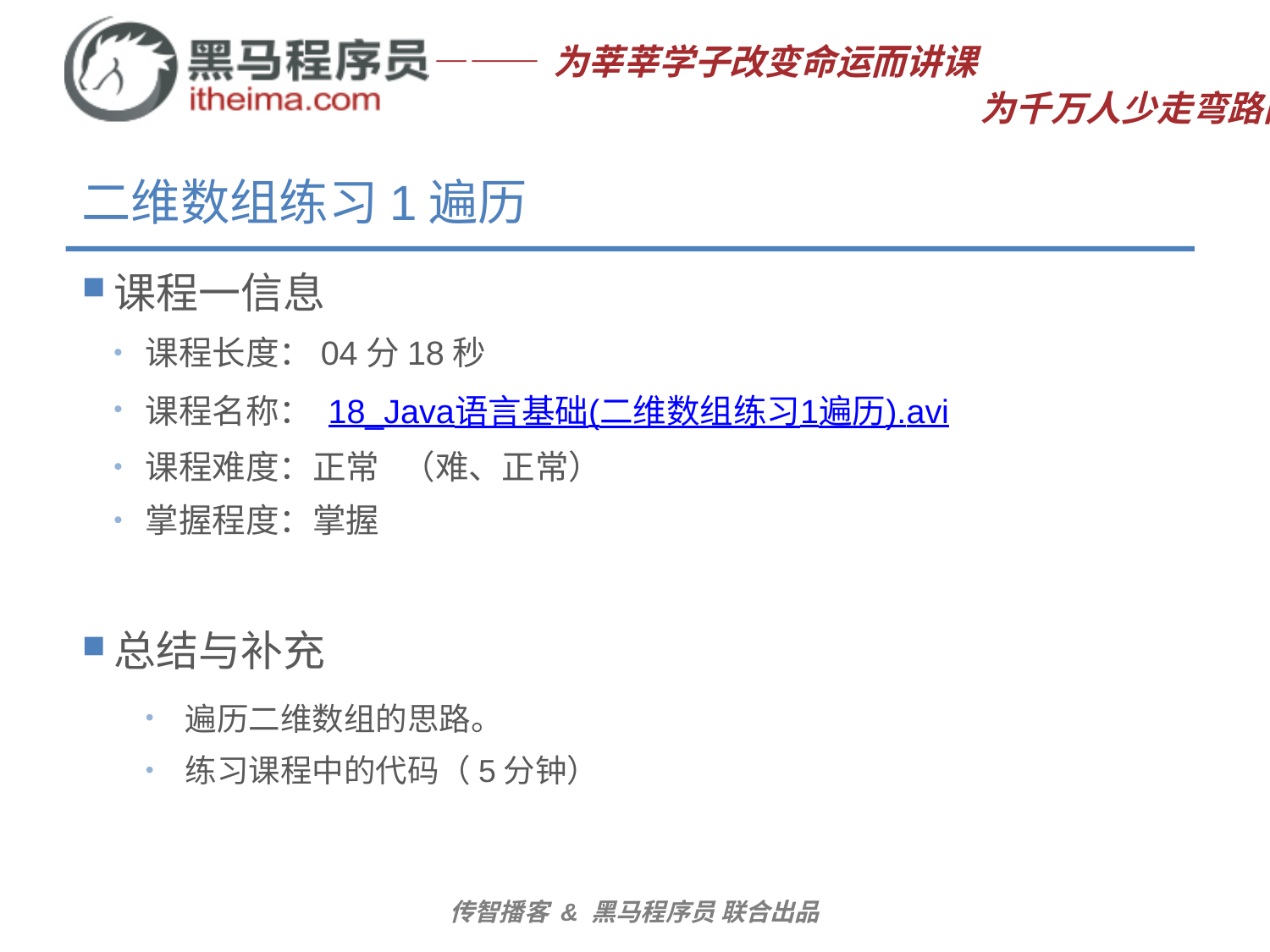

# 二维数组练习1遍历
课程一信息
课程长度：04分18秒
课程名称： 18_Java语言基础(二维数组练习1遍历).avi
课程难度：正常   （难、正常）
掌握程度：掌握

总结与补充
遍历二维数组的思路。
练习课程中的代码（5分钟）